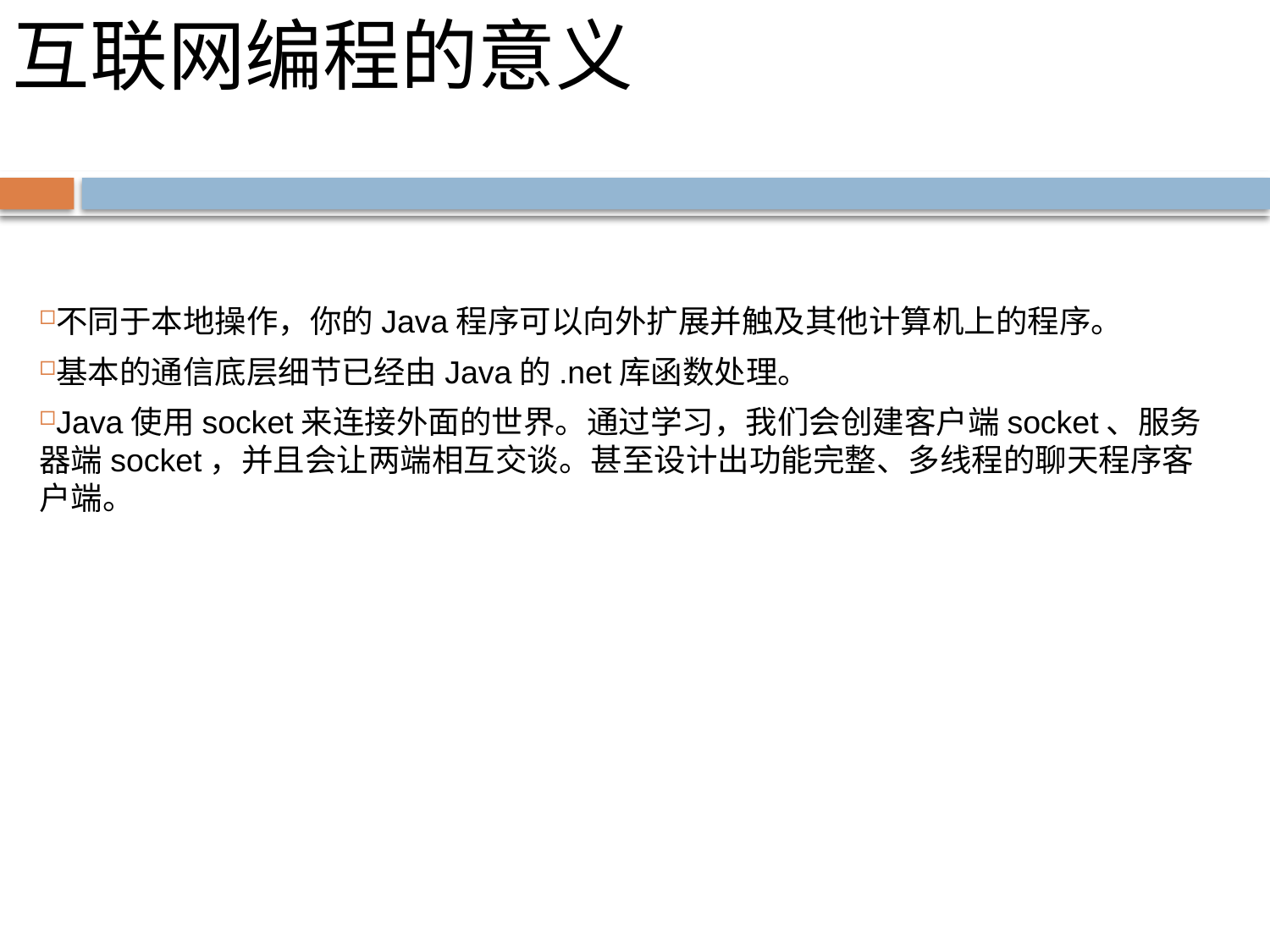

# 互联网编程的意义

不同于本地操作，你的Java程序可以向外扩展并触及其他计算机上的程序。
基本的通信底层细节已经由Java的.net库函数处理。
Java使用socket来连接外面的世界。通过学习，我们会创建客户端socket、服务器端socket，并且会让两端相互交谈。甚至设计出功能完整、多线程的聊天程序客户端。